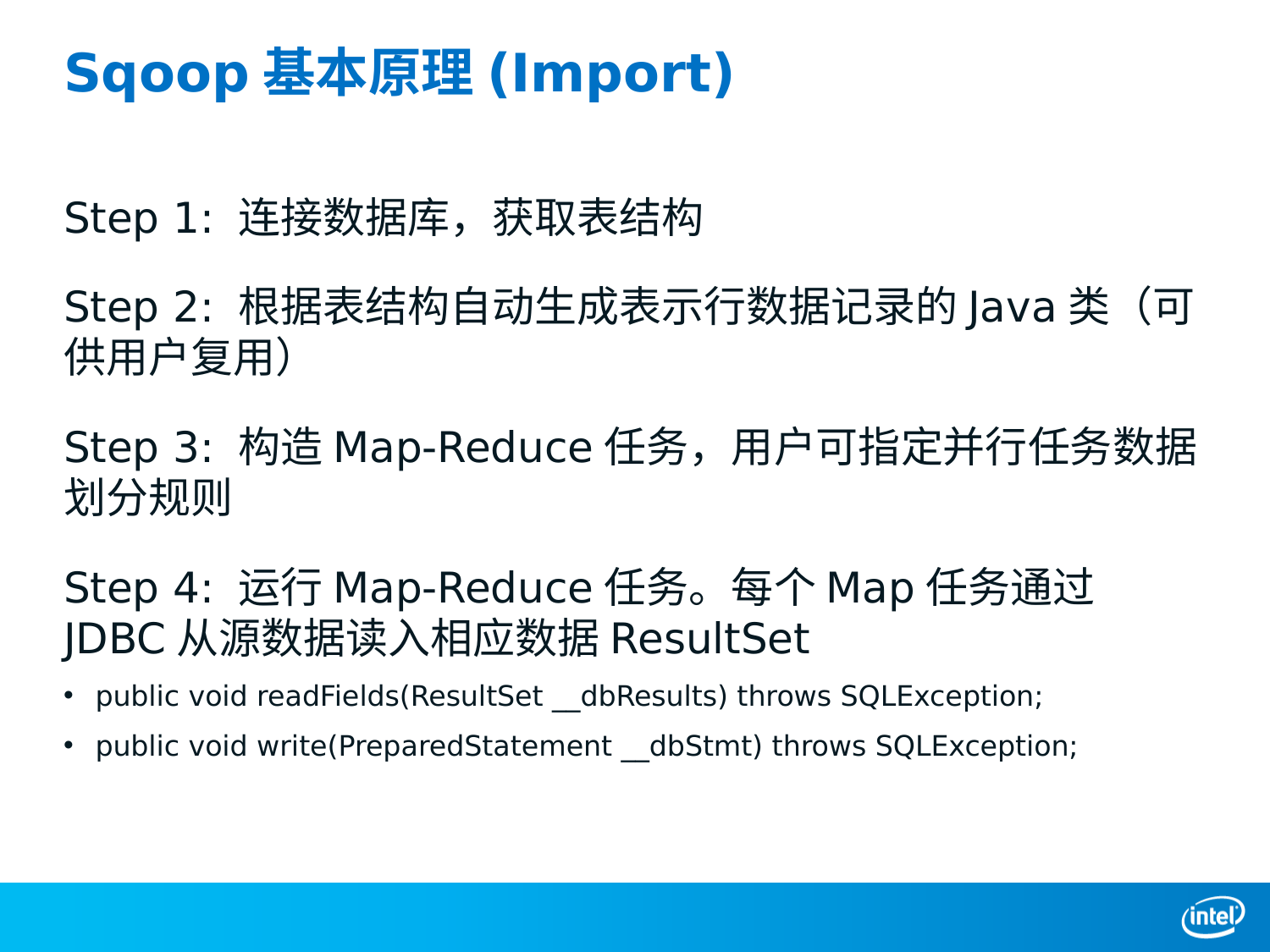

# Sqoop基本原理(Import)
Step 1: 连接数据库，获取表结构
Step 2: 根据表结构自动生成表示行数据记录的Java类（可供用户复用）
Step 3: 构造Map-Reduce任务，用户可指定并行任务数据划分规则
Step 4: 运行Map-Reduce任务。每个Map任务通过JDBC从源数据读入相应数据ResultSet
public void readFields(ResultSet __dbResults) throws SQLException;
public void write(PreparedStatement __dbStmt) throws SQLException;